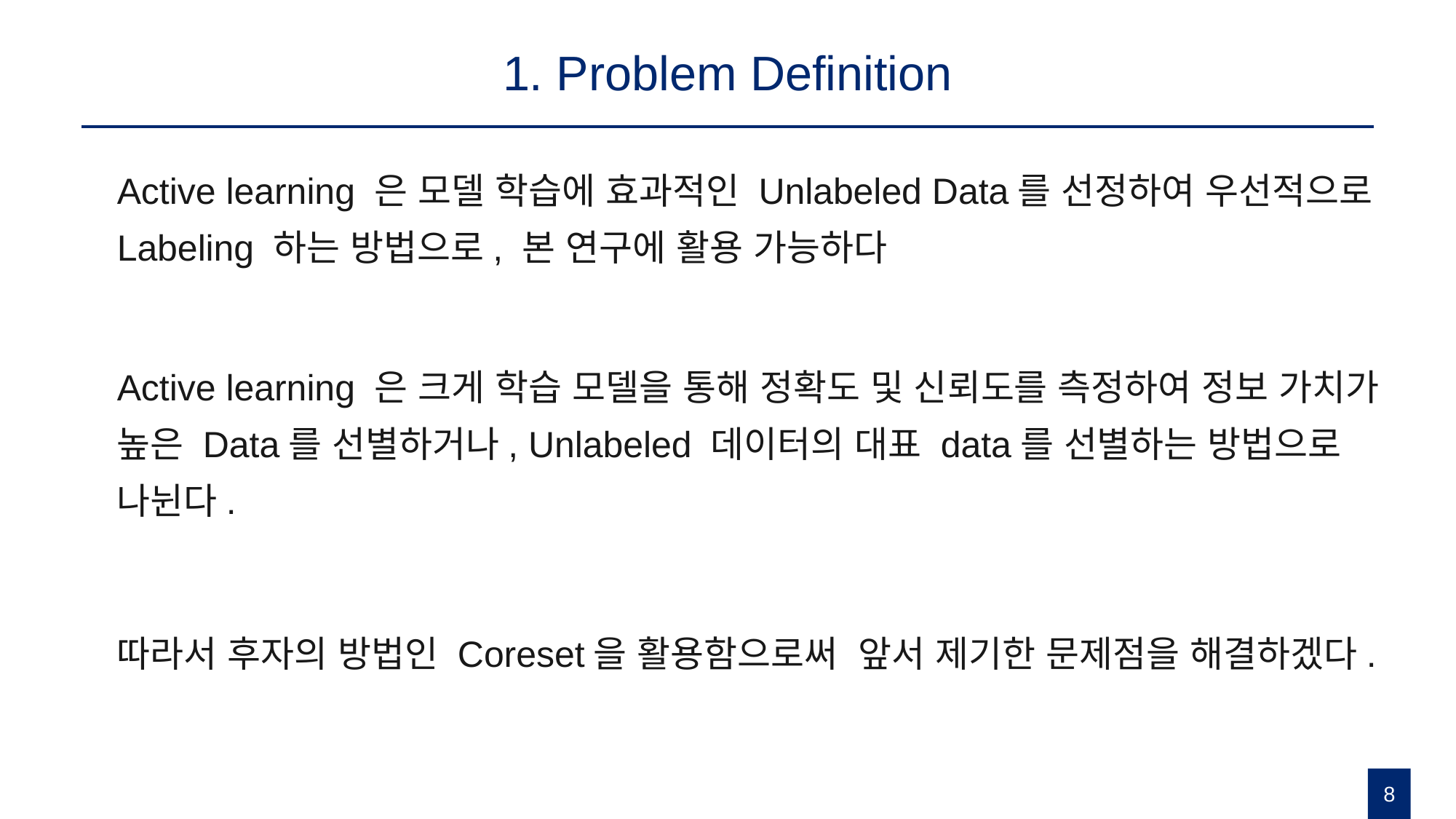

# 1. Problem Definition
Active learning 은 모델 학습에 효과적인 Unlabeled Data를 선정하여 우선적으로 Labeling 하는 방법으로, 본 연구에 활용 가능하다
Active learning 은 크게 학습 모델을 통해 정확도 및 신뢰도를 측정하여 정보 가치가 높은 Data를 선별하거나, Unlabeled 데이터의 대표 data를 선별하는 방법으로 나뉜다.
따라서 후자의 방법인 Coreset을 활용함으로써  앞서 제기한 문제점을 해결하겠다.